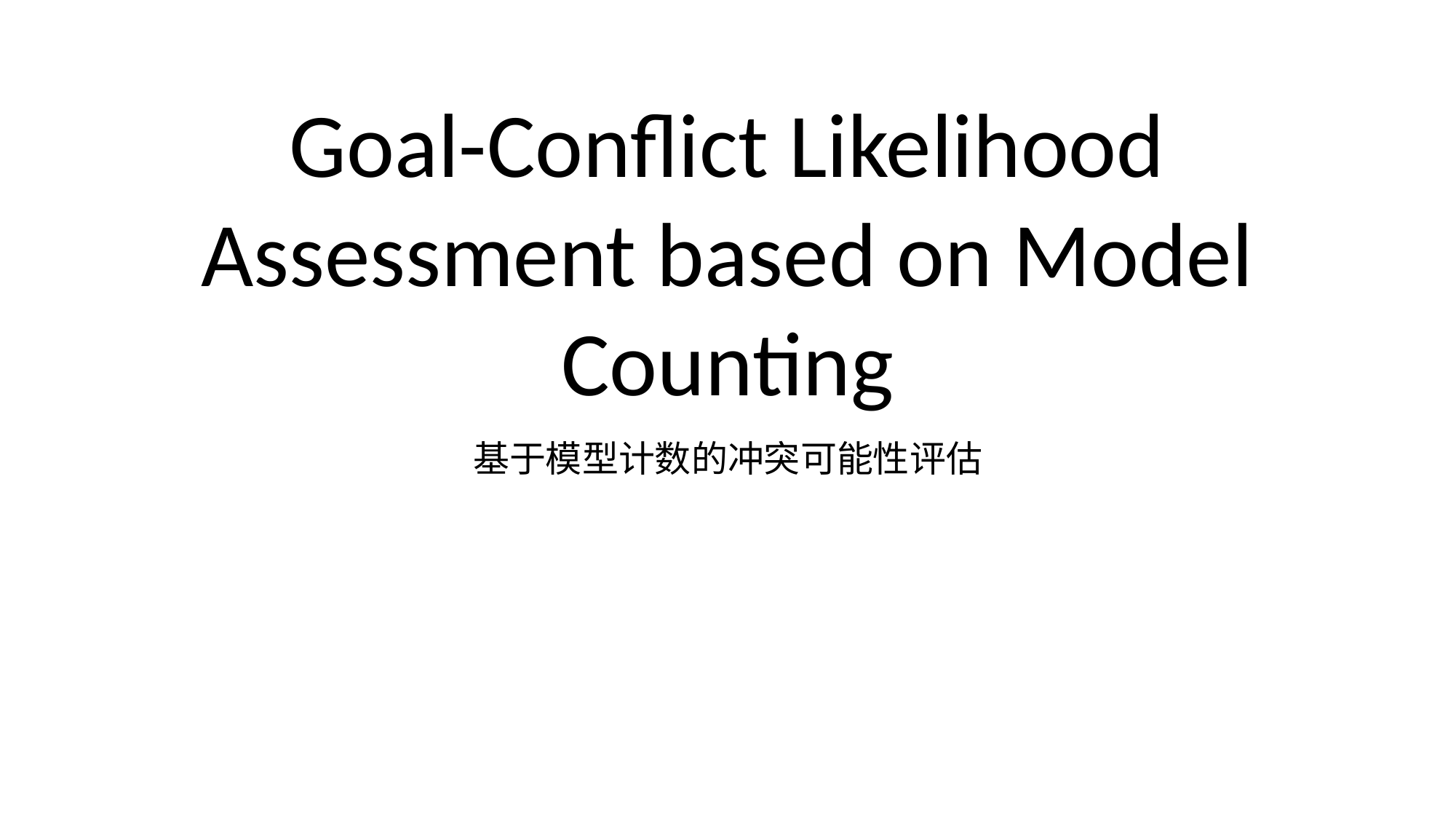

Goal-Conflict Likelihood Assessment based on Model Counting
基于模型计数的冲突可能性评估